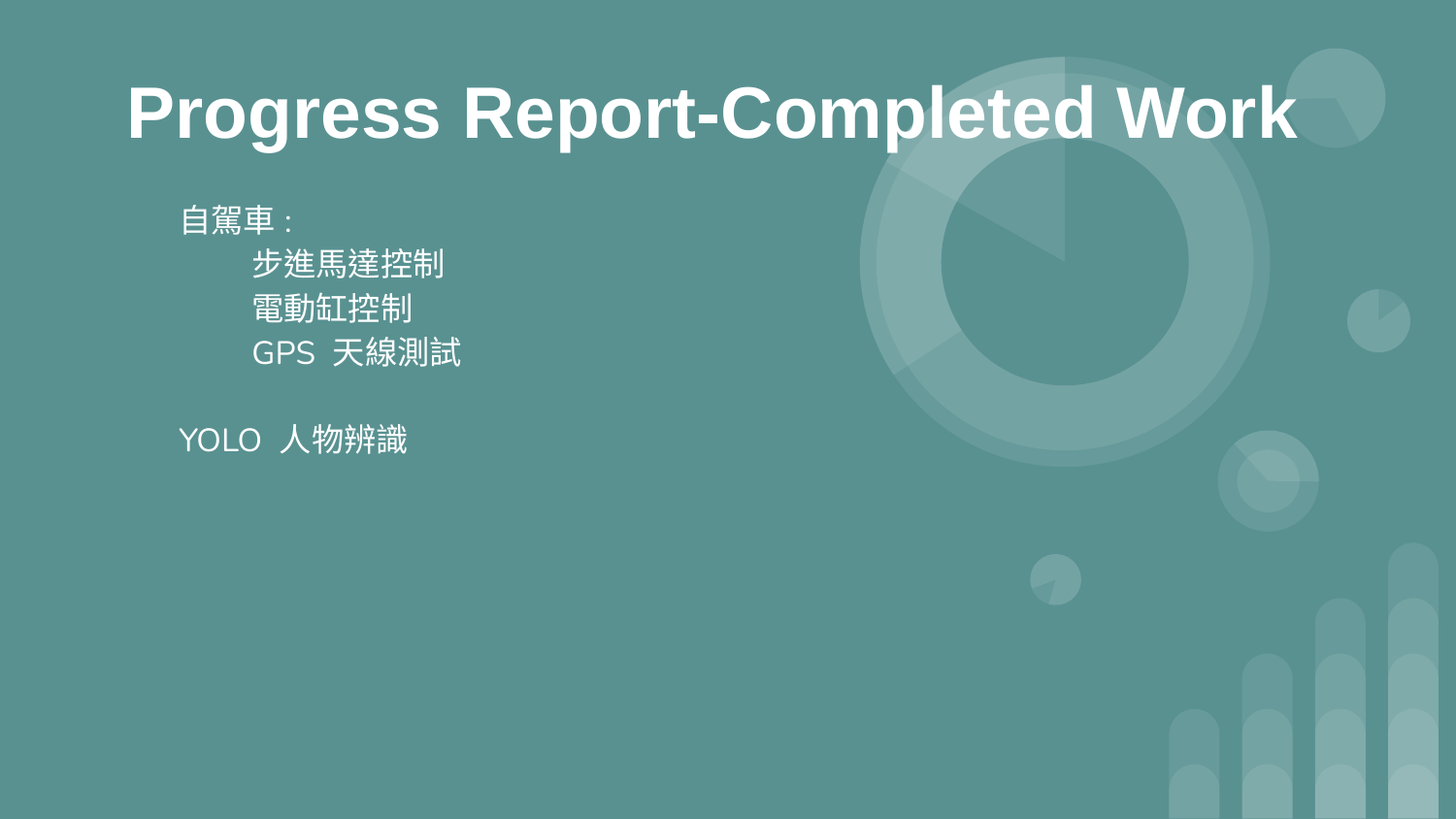

# Progress Report-Completed Work
自駕車:
步進馬達控制
電動缸控制
GPS 天線測試

YOLO 人物辨識